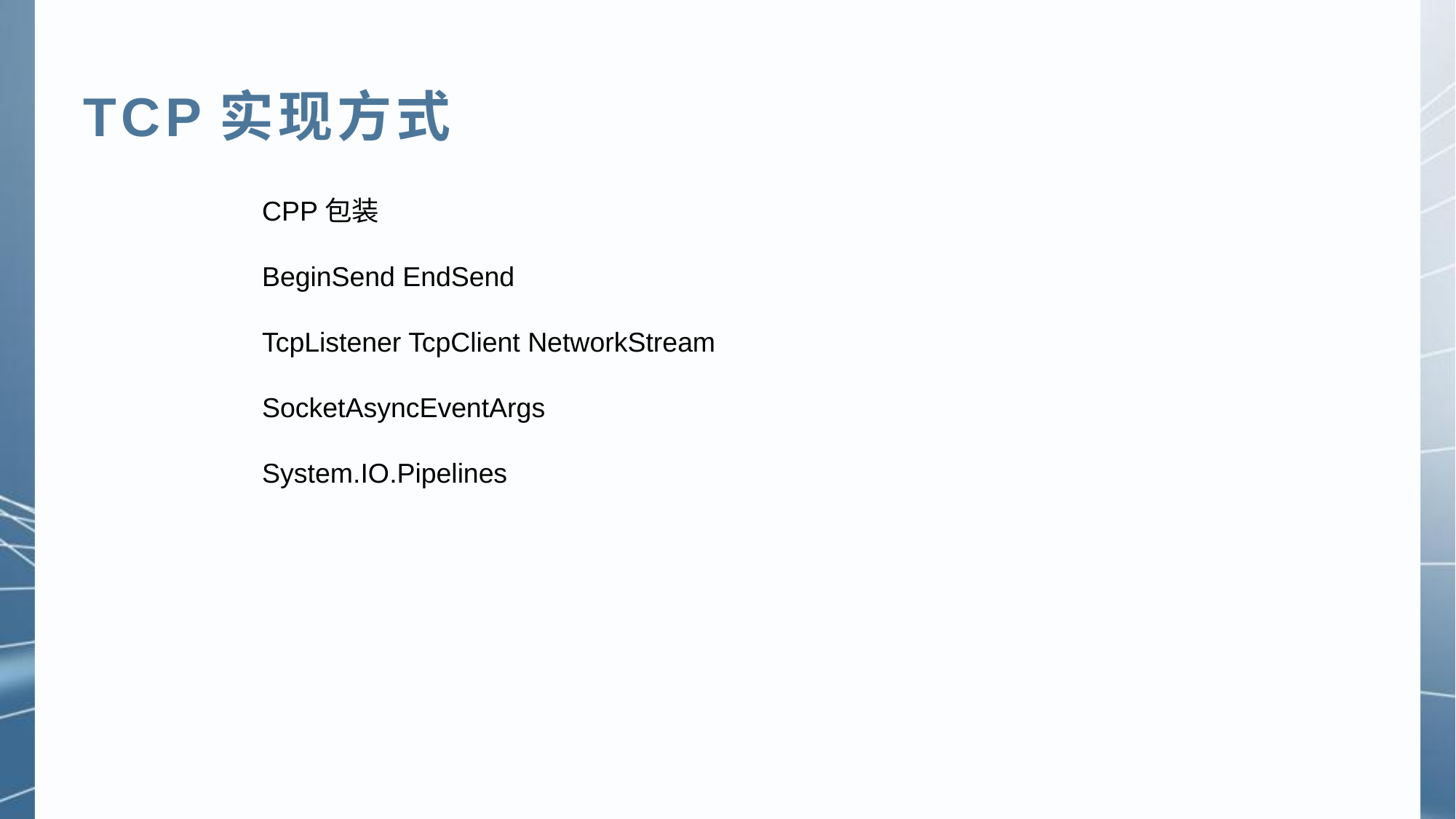

TCP实现方式
CPP包装

BeginSend EndSend

TcpListener TcpClient NetworkStream

SocketAsyncEventArgs

System.IO.Pipelines